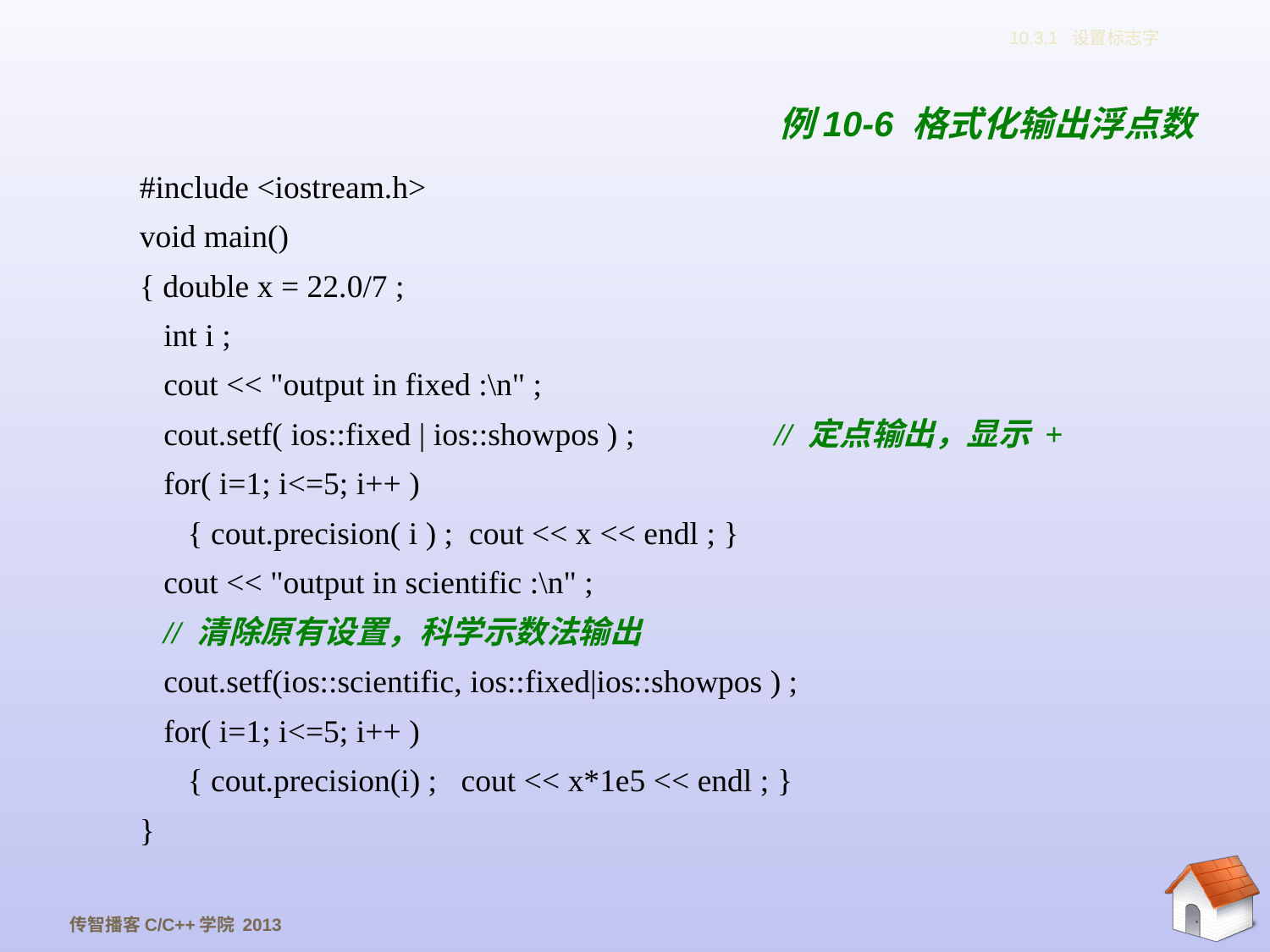

10.3.1  设置标志字
例10-6 格式化输出浮点数
#include <iostream.h>
void main()
{ double x = 22.0/7 ;
   int i ;
   cout << "output in fixed :\n" ;
   cout.setf( ios::fixed | ios::showpos ) ; 		// 定点输出，显示 +
   for( i=1; i<=5; i++ )
      { cout.precision( i ) ;  cout << x << endl ; }
   cout << "output in scientific :\n" ;
   // 清除原有设置，科学示数法输出
   cout.setf(ios::scientific, ios::fixed|ios::showpos ) ;
   for( i=1; i<=5; i++ )
      { cout.precision(i) ;   cout << x*1e5 << endl ; }
}